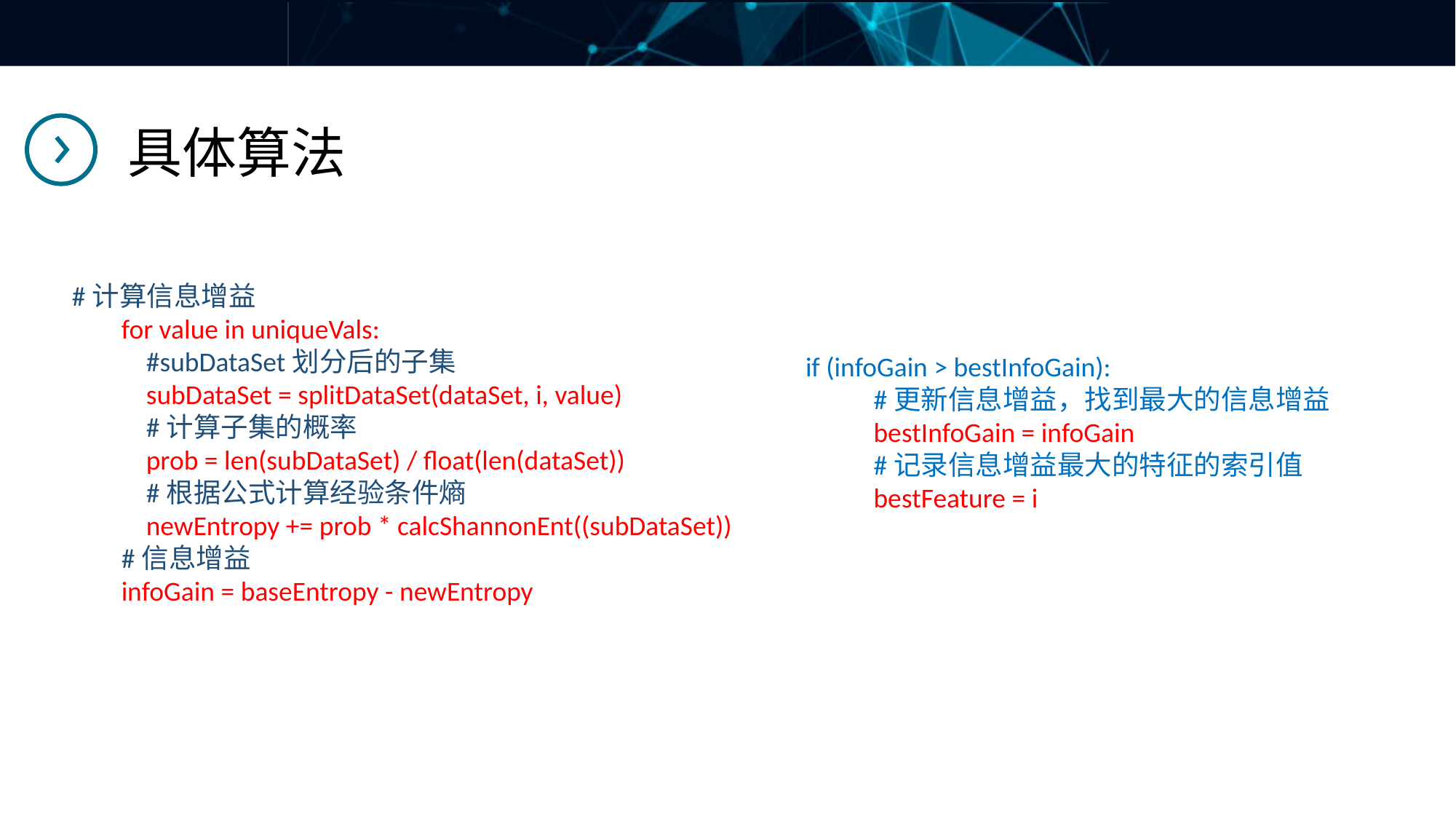

具体算法
#计算信息增益
        for value in uniqueVals:
            #subDataSet划分后的子集
            subDataSet = splitDataSet(dataSet, i, value)
            #计算子集的概率
            prob = len(subDataSet) / float(len(dataSet))
            #根据公式计算经验条件熵
            newEntropy += prob * calcShannonEnt((subDataSet))
        #信息增益
        infoGain = baseEntropy - newEntropy
 if (infoGain > bestInfoGain):
            #更新信息增益，找到最大的信息增益
            bestInfoGain = infoGain
            #记录信息增益最大的特征的索引值
            bestFeature = i